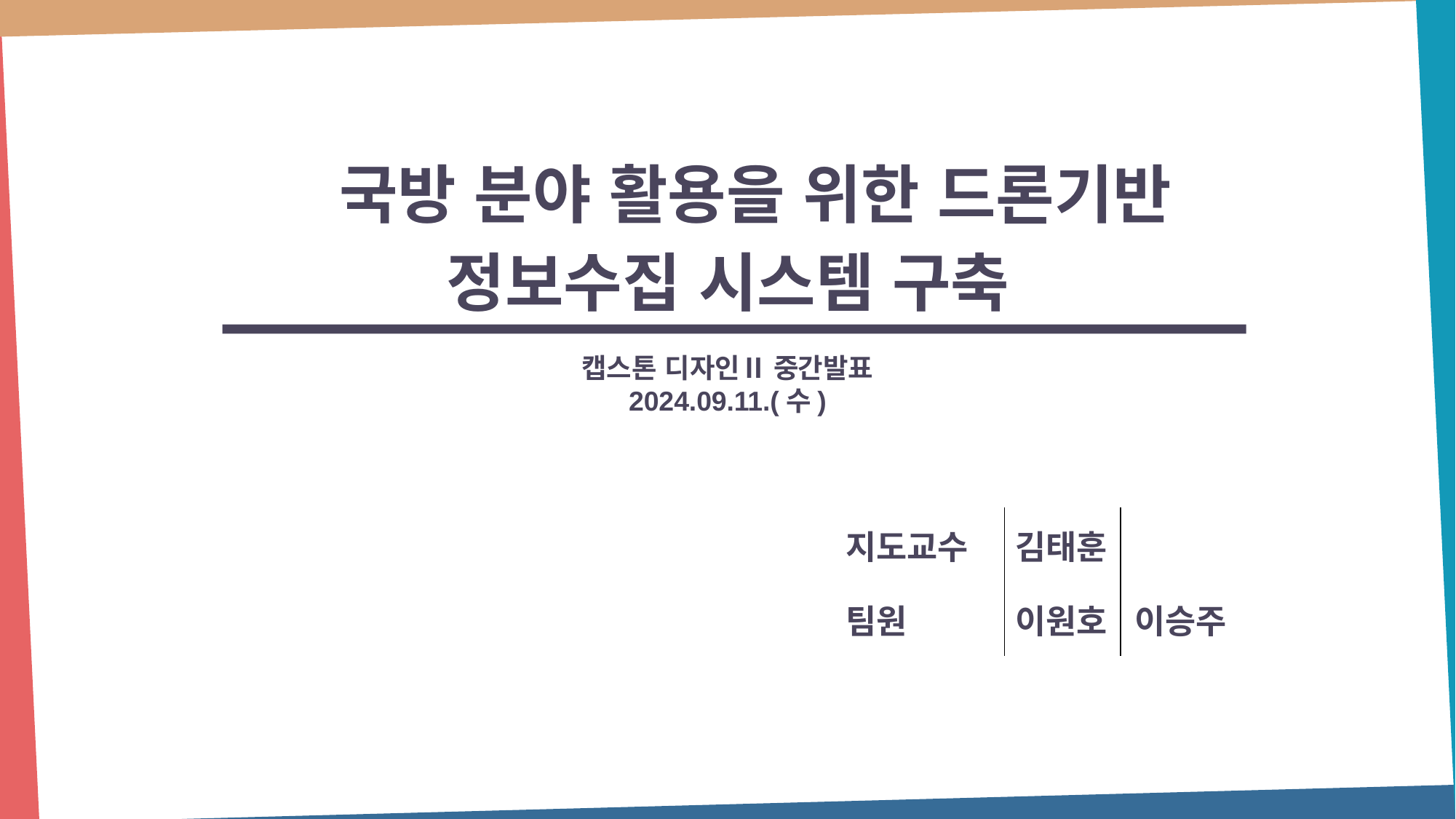

# 국방 분야 활용을 위한 드론기반 정보수집 시스템 구축
캡스톤 디자인Ⅱ 중간발표
2024.09.11.(수)
| 지도교수 | 김태훈 |  |  |
| --- | --- | --- | --- |
| 팀원 | 이원호 | 이승주 |  |